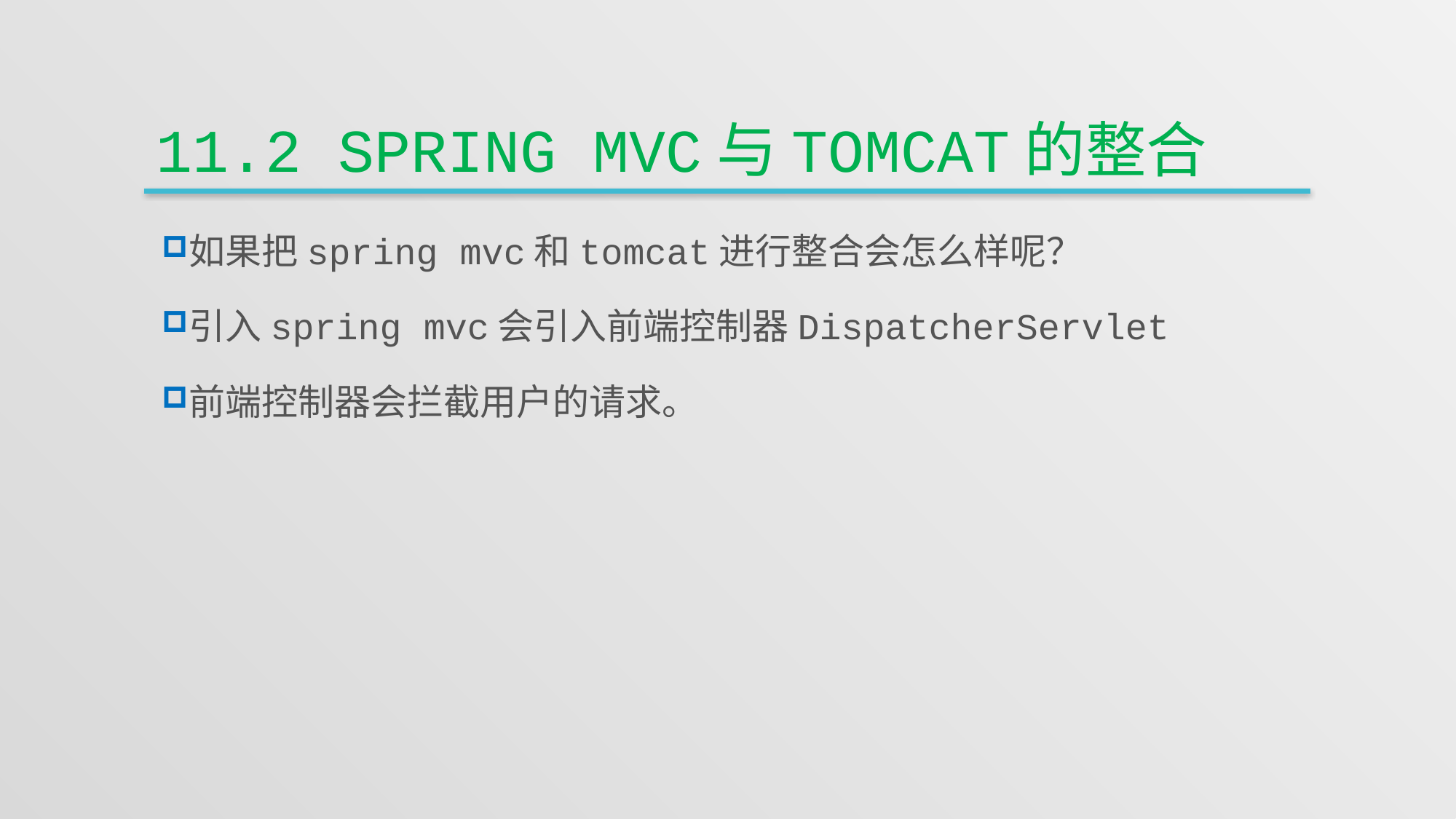

# 11.2 Spring MVC与Tomcat的整合
如果把spring mvc和tomcat进行整合会怎么样呢？
引入spring mvc会引入前端控制器DispatcherServlet
前端控制器会拦截用户的请求。